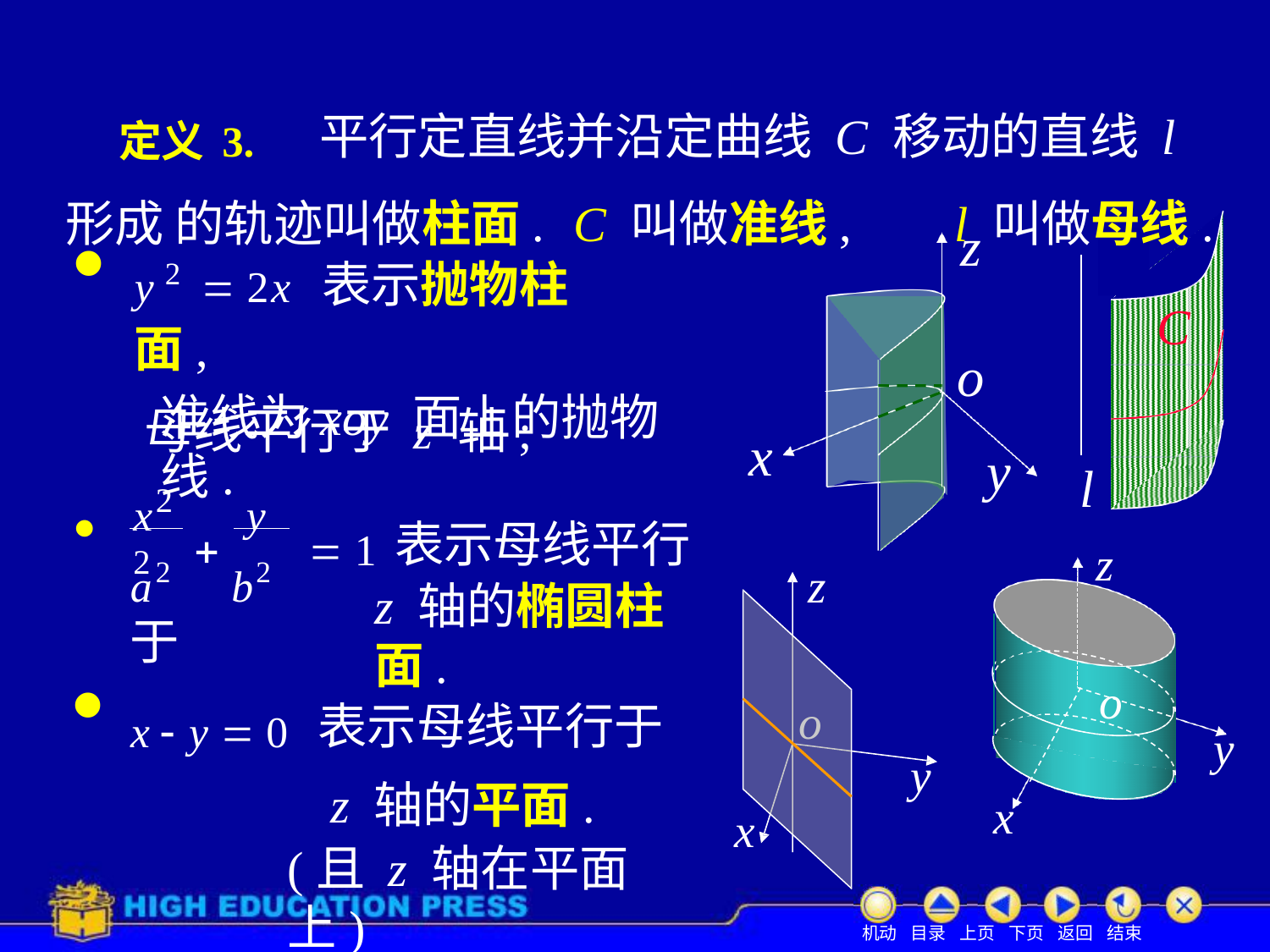

定义3.	平行定直线并沿定曲线 C 移动的直线 l	形成 的轨迹叫做柱面.	C 叫做准线,	l 叫做母线.
y 2 = 2x 表示抛物柱面,
母线平行于 z 轴;
z

C

o

准线为xoy 面上的抛物线.

x
x2	y 2
y
l
a2 + b2	= 1表示母线平行于
•

z
z

z 轴的椭圆柱面.

x − y = 0 表示母线平行于
z 轴的平面.
(且 z 轴在平面上)
o

o

y

y
x
x

机动 目录 上页 下页 返回 结束